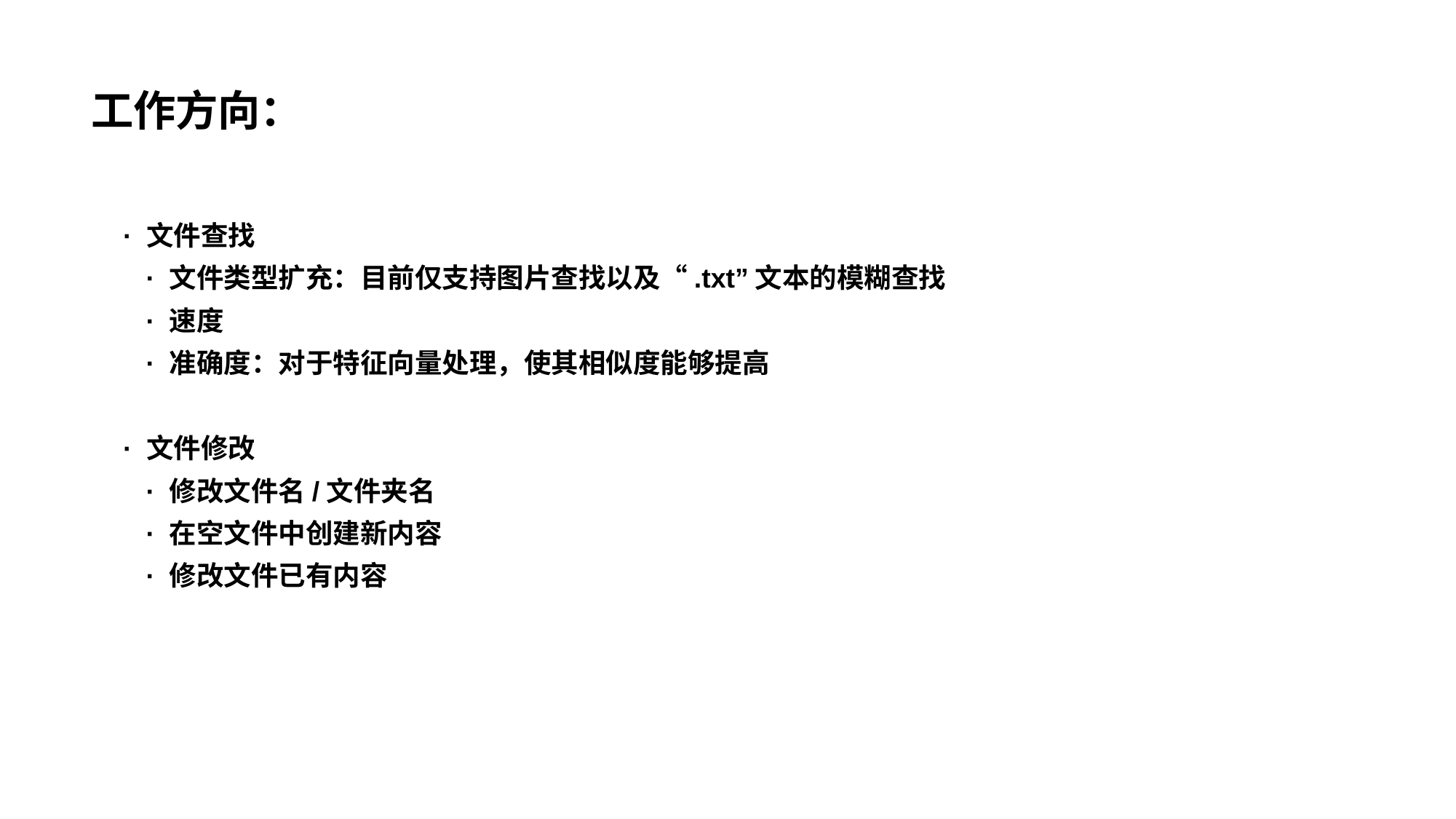

# 工作方向：
· 文件查找
   · 文件类型扩充：目前仅支持图片查找以及“.txt”文本的模糊查找
   · 速度
   · 准确度：对于特征向量处理，使其相似度能够提高

· 文件修改
   · 修改文件名/文件夹名
   · 在空文件中创建新内容
   · 修改文件已有内容

37